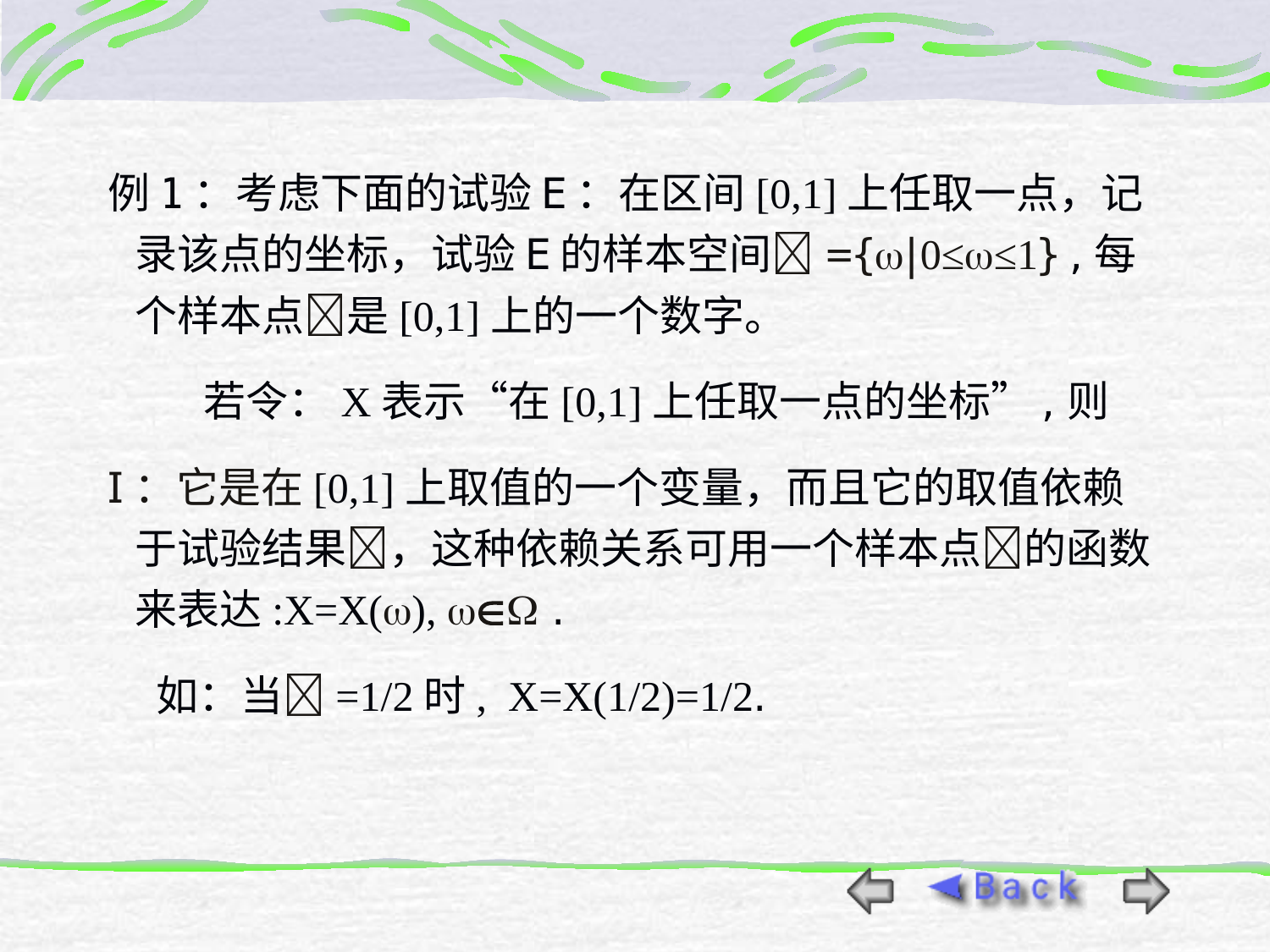

例1：考虑下面的试验E：在区间[0,1]上任取一点，记录该点的坐标，试验E的样本空间Ω={ω|0≤ω≤1} ,每个样本点ω是[0,1]上的一个数字。
         若令：X表示“在[0,1]上任取一点的坐标”,则
I：它是在[0,1]上取值的一个变量，而且它的取值依赖于试验结果ω，这种依赖关系可用一个样本点ω的函数来表达:X=X(ω), ω∈Ω .
    如：当ω=1/2时,  X=X(1/2)=1/2.